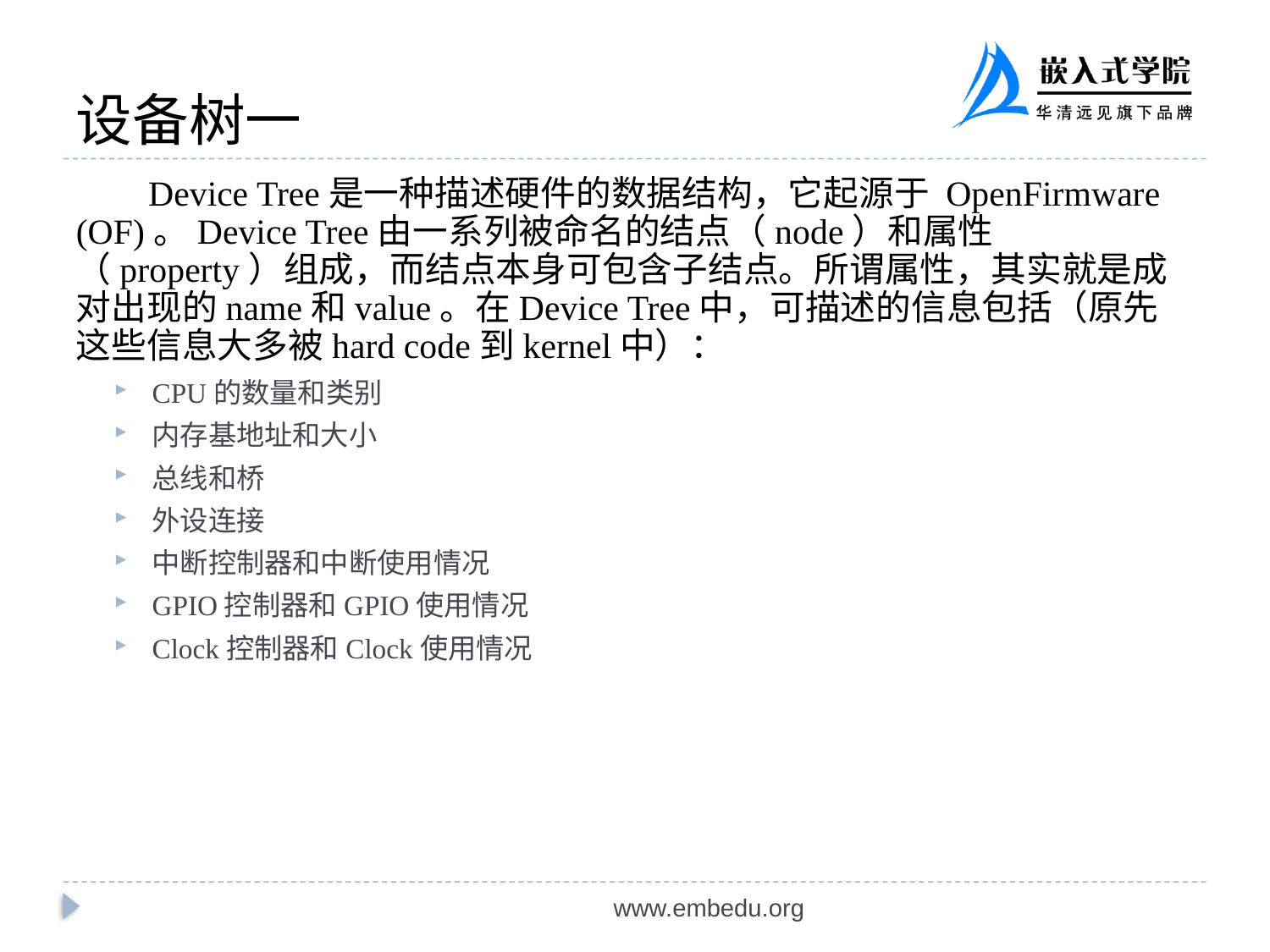

# 设备树一
         Device Tree是一种描述硬件的数据结构，它起源于 OpenFirmware (OF)。Device Tree由一系列被命名的结点（node）和属性（property）组成，而结点本身可包含子结点。所谓属性，其实就是成对出现的name和value。在Device Tree中，可描述的信息包括（原先这些信息大多被hard code到kernel中）：
CPU的数量和类别
内存基地址和大小
总线和桥
外设连接
中断控制器和中断使用情况
GPIO控制器和GPIO使用情况
Clock控制器和Clock使用情况

www.embedu.org